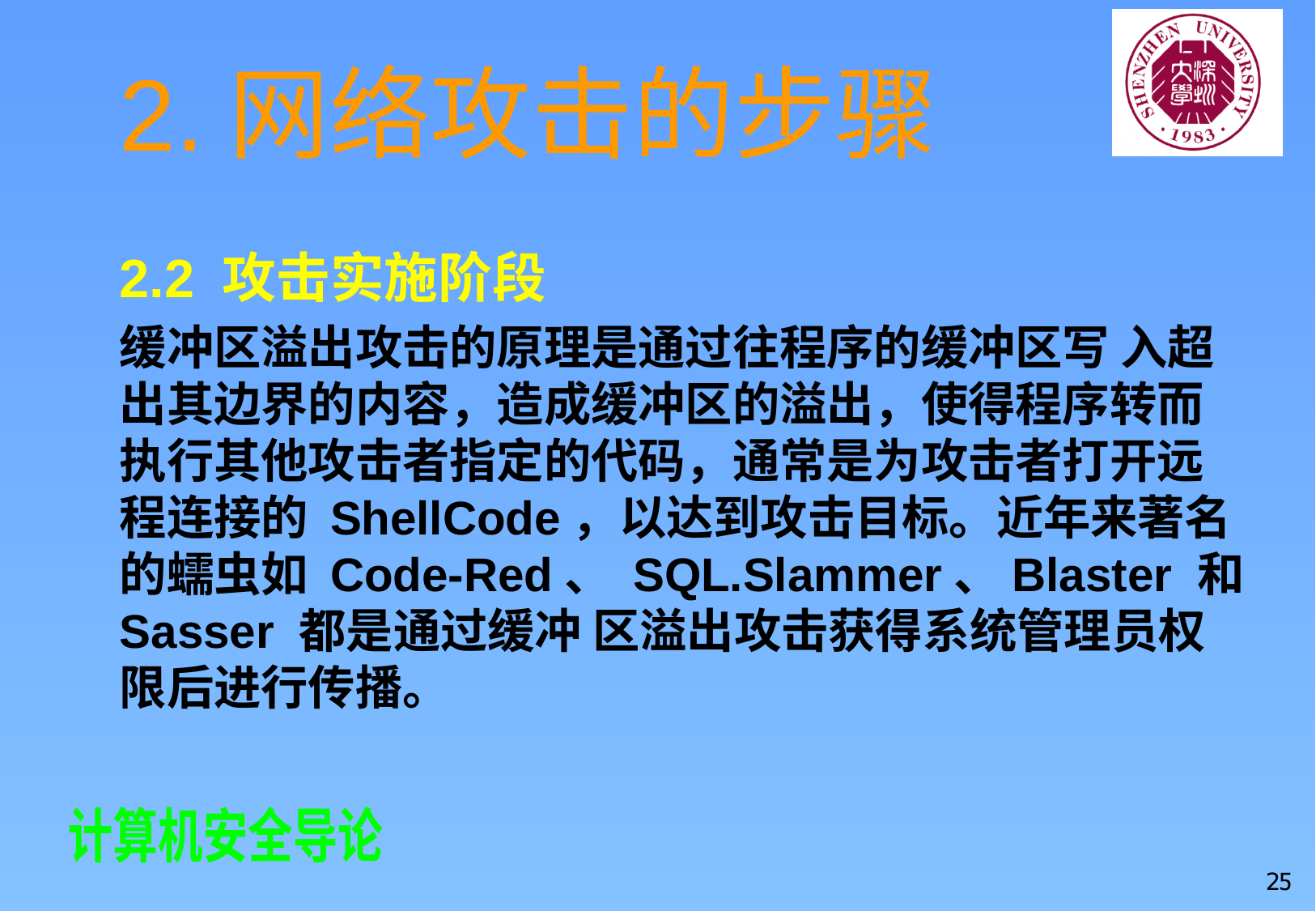

# 2.网络攻击的步骤
2.2 攻击实施阶段
缓冲区溢出攻击的原理是通过往程序的缓冲区写 入超出其边界的内容，造成缓冲区的溢出，使得程序转而执行其他攻击者指定的代码，通常是为攻击者打开远程连接的 ShellCode，以达到攻击目标。近年来著名的蠕虫如 Code-Red、 SQL.Slammer、Blaster 和 Sasser 都是通过缓冲 区溢出攻击获得系统管理员权限后进行传播。
25